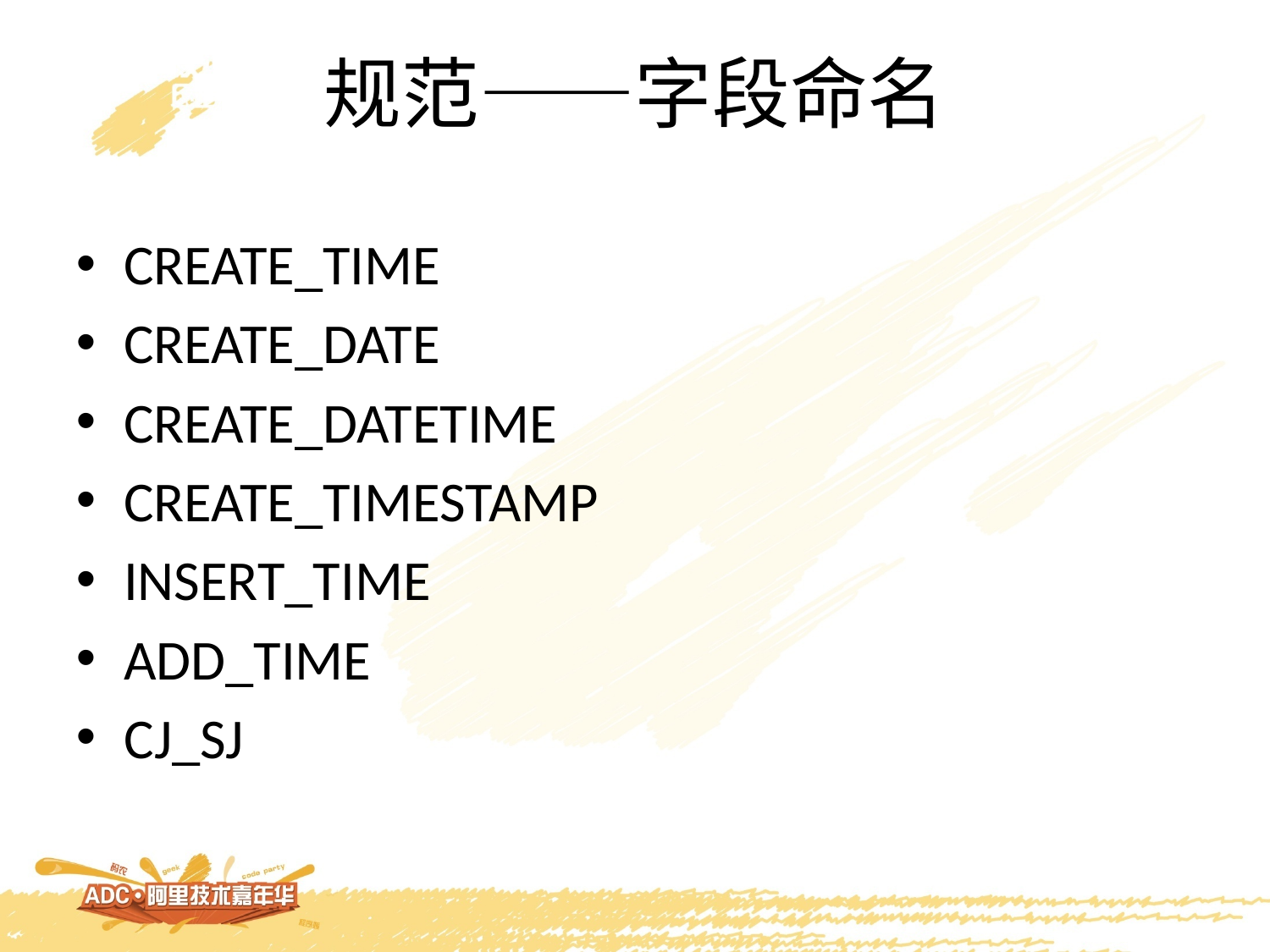

# 规范——字段命名
CREATE_TIME
CREATE_DATE
CREATE_DATETIME
CREATE_TIMESTAMP
INSERT_TIME
ADD_TIME
CJ_SJ